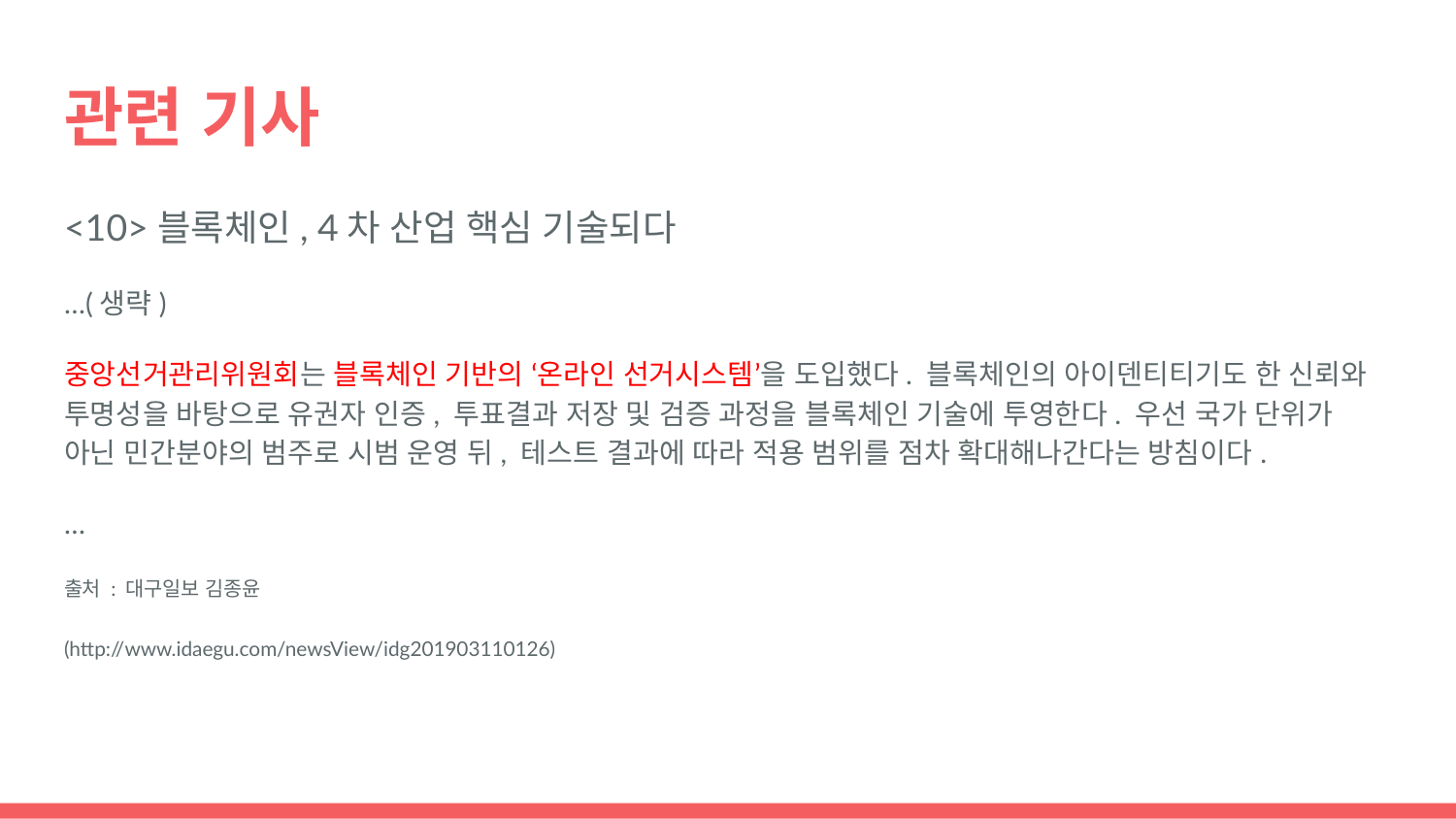

# 관련 기사
<10>블록체인, 4차 산업 핵심 기술되다
…(생략)
중앙선거관리위원회는 블록체인 기반의 ‘온라인 선거시스템’을 도입했다. 블록체인의 아이덴티티기도 한 신뢰와 투명성을 바탕으로 유권자 인증, 투표결과 저장 및 검증 과정을 블록체인 기술에 투영한다. 우선 국가 단위가 아닌 민간분야의 범주로 시범 운영 뒤, 테스트 결과에 따라 적용 범위를 점차 확대해나간다는 방침이다.
…
출처 : 대구일보 김종윤
(http://www.idaegu.com/newsView/idg201903110126)